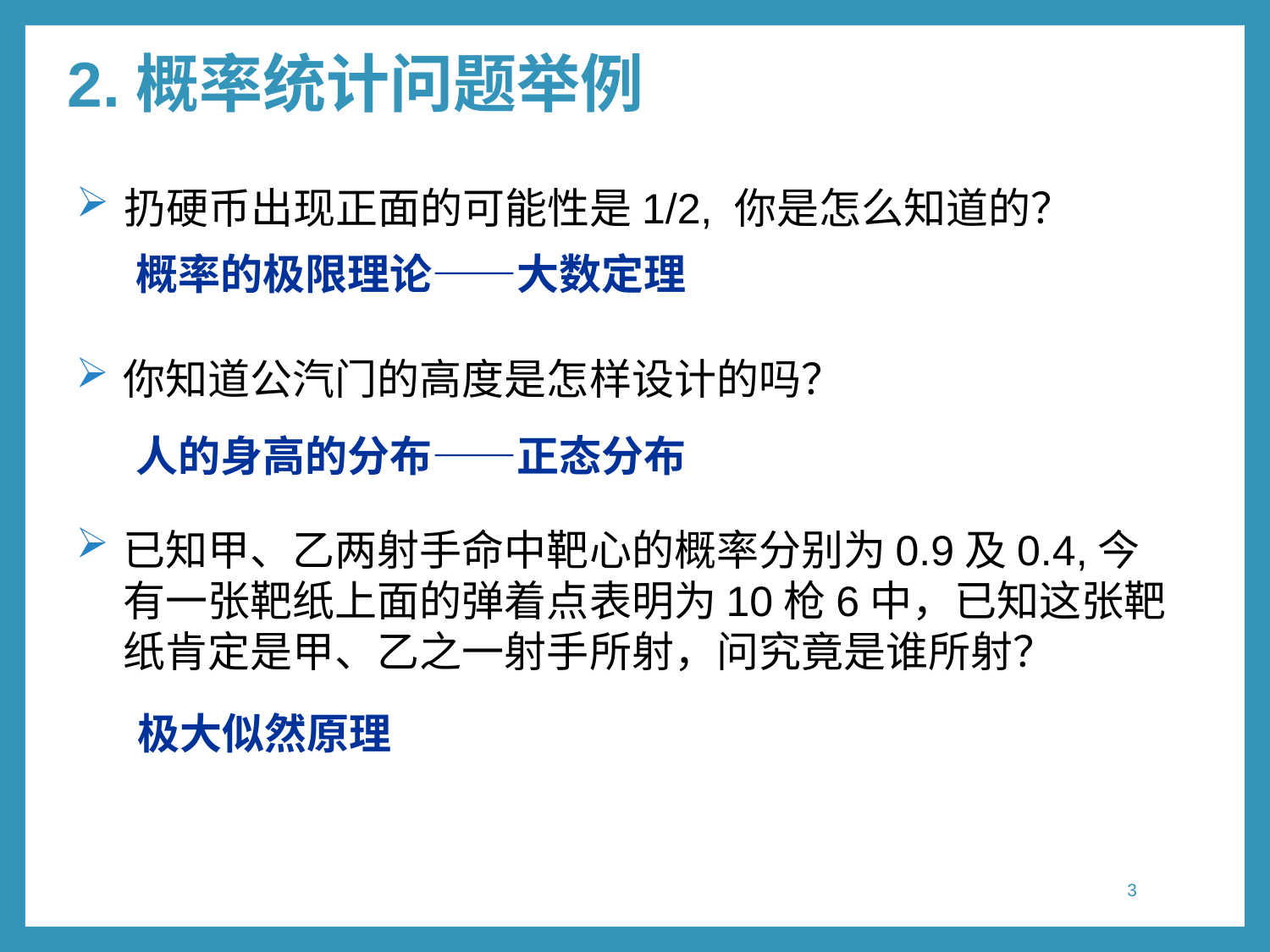

# 2.概率统计问题举例
扔硬币出现正面的可能性是1/2, 你是怎么知道的？
概率的极限理论——大数定理
你知道公汽门的高度是怎样设计的吗？
人的身高的分布——正态分布
已知甲、乙两射手命中靶心的概率分别为0.9及0.4,今有一张靶纸上面的弹着点表明为10枪6中，已知这张靶纸肯定是甲、乙之一射手所射，问究竟是谁所射？
极大似然原理
3